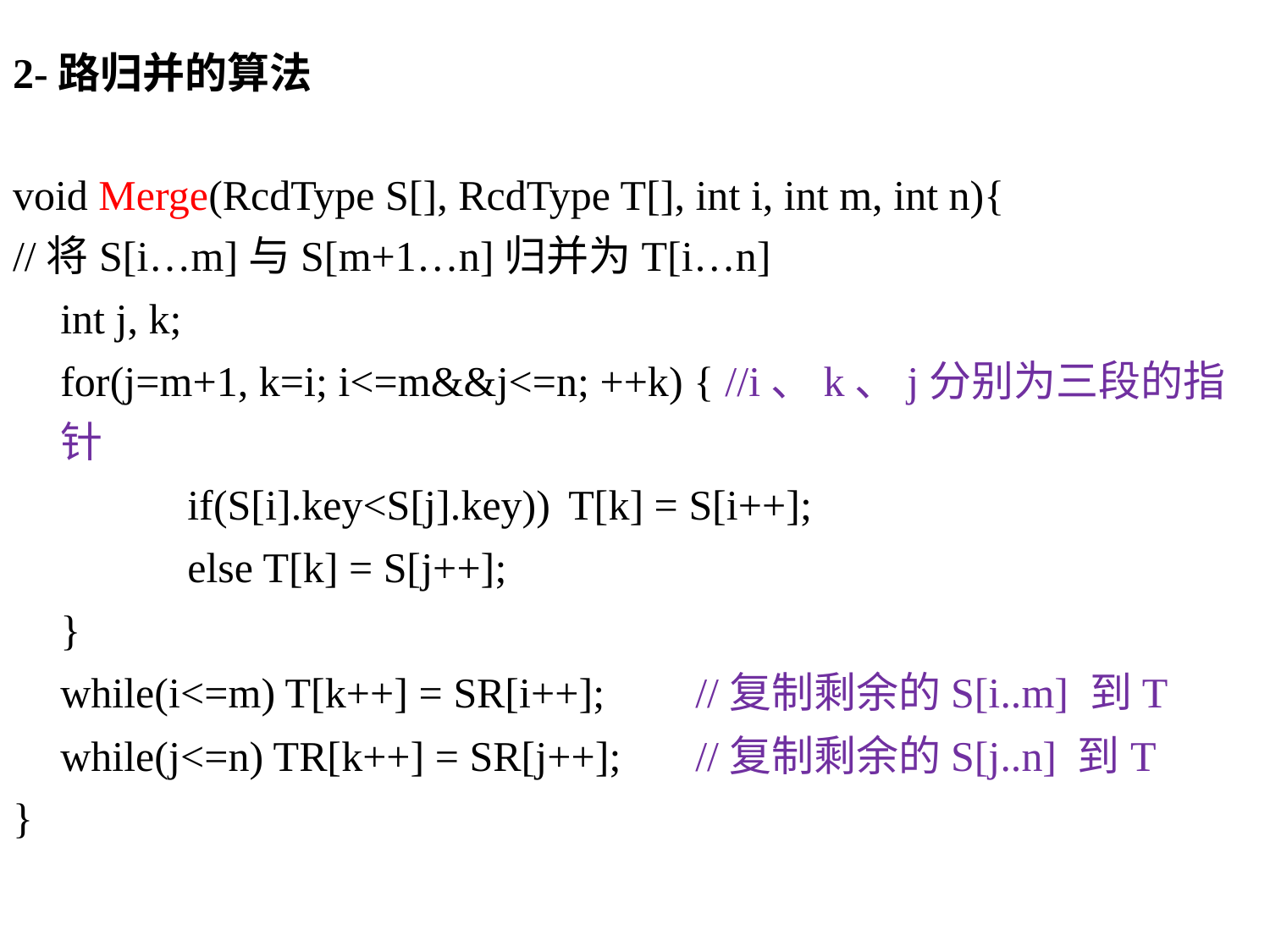

2-路归并的算法

void Merge(RcdType S[], RcdType T[], int i, int m, int n){
//将S[i…m]与S[m+1…n]归并为T[i…n]
	int j, k;
	for(j=m+1, k=i; i<=m&&j<=n; ++k) { //i、k、j分别为三段的指针
		if(S[i].key<S[j].key))	T[k] = S[i++];
		else T[k] = S[j++];
	}
	while(i<=m) T[k++] = SR[i++]; 	//复制剩余的S[i..m] 到T
	while(j<=n) TR[k++] = SR[j++];	//复制剩余的S[j..n] 到T
}